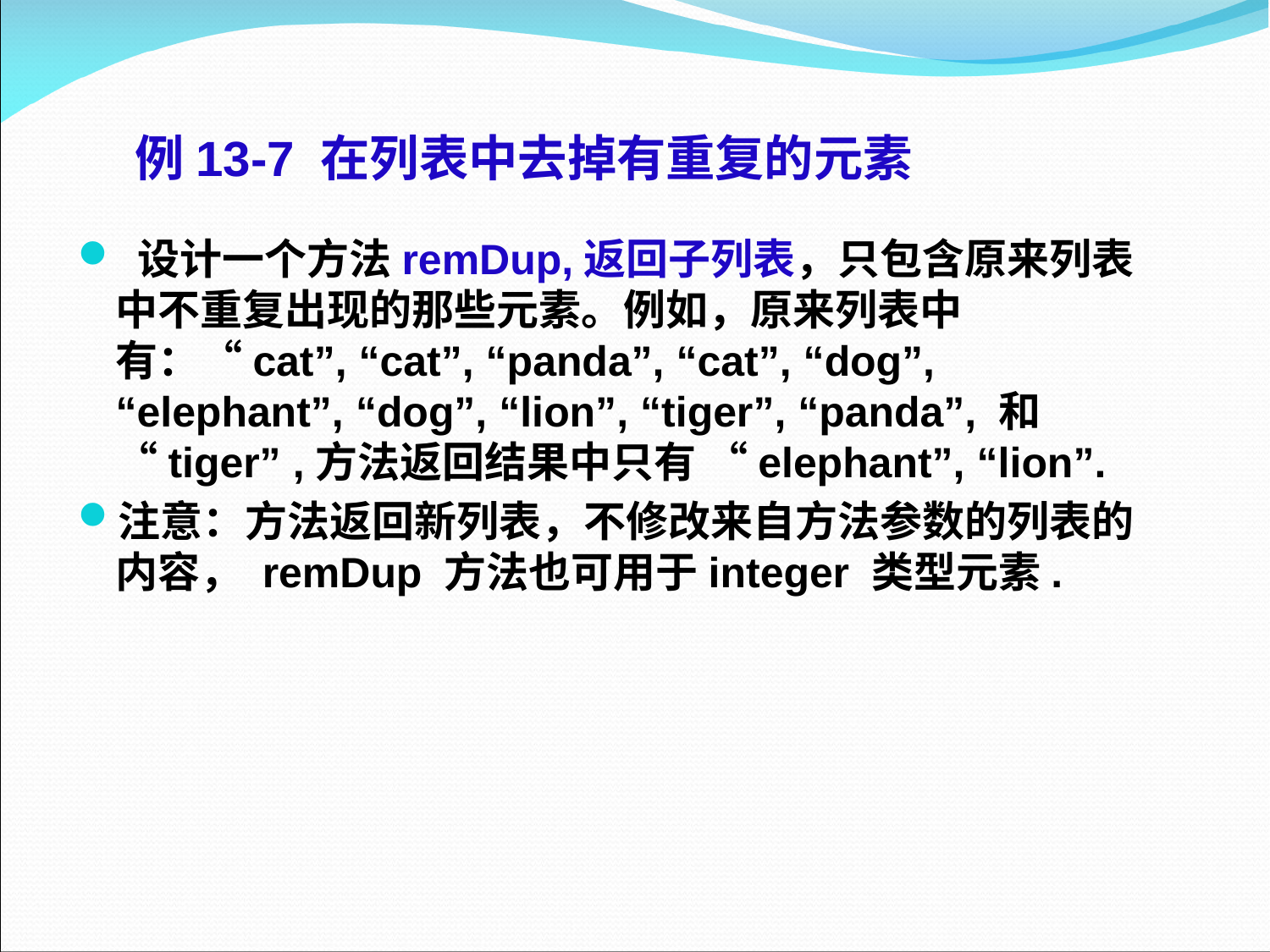

# 例13-7 在列表中去掉有重复的元素
 设计一个方法remDup,返回子列表，只包含原来列表中不重复出现的那些元素。例如，原来列表中有：“cat”, “cat”, “panda”, “cat”, “dog”, “elephant”, “dog”, “lion”, “tiger”, “panda”, 和 “tiger” ,方法返回结果中只有 “elephant”, “lion”.
注意：方法返回新列表，不修改来自方法参数的列表的内容， remDup 方法也可用于integer 类型元素.